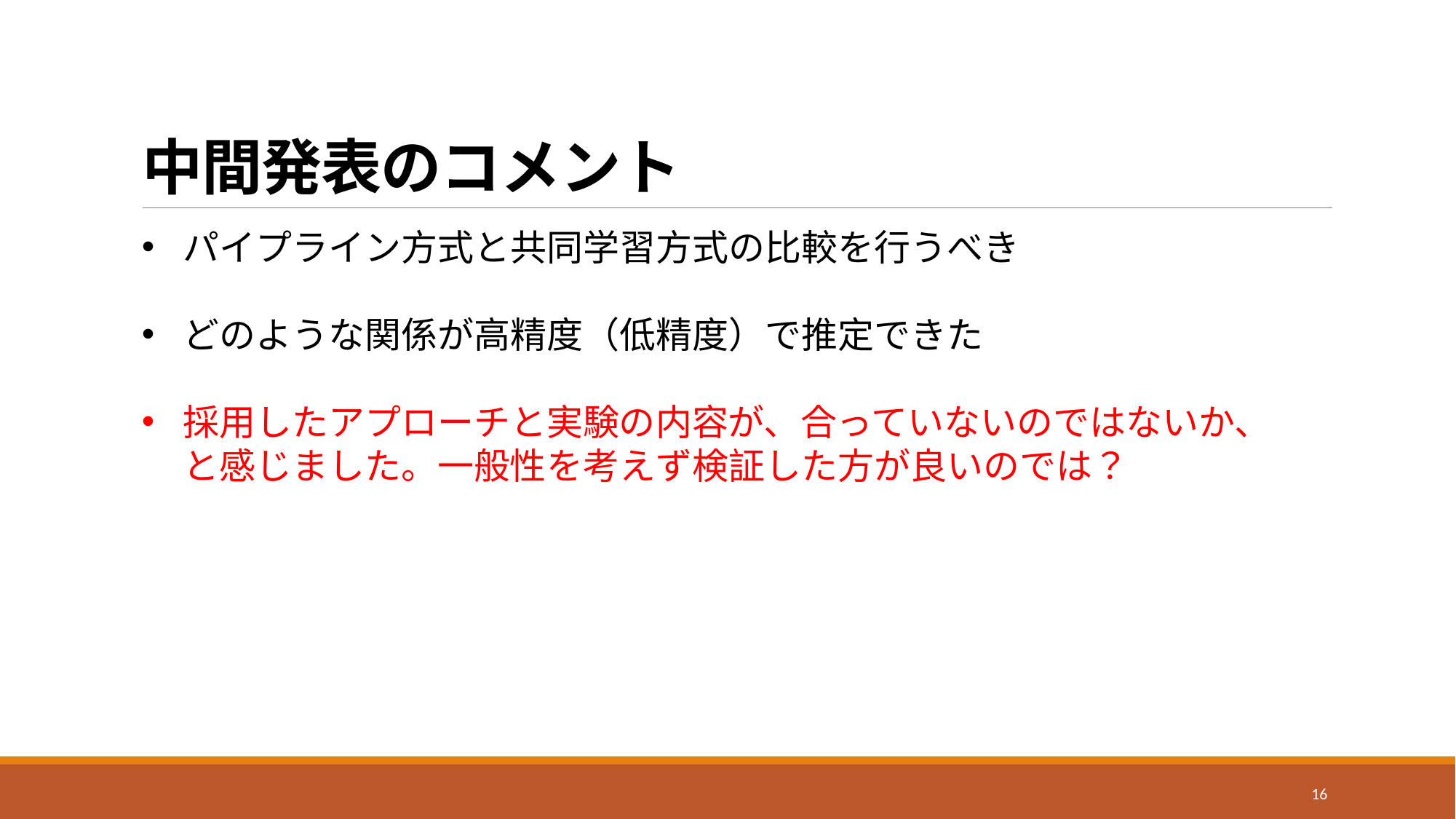

# 中間発表のコメント
パイプライン方式と共同学習方式の比較を行うべき

どのような関係が高精度（低精度）で推定できた

採用したアプローチと実験の内容が、合っていないのではないか、と感じました。一般性を考えず検証した方が良いのでは？
16